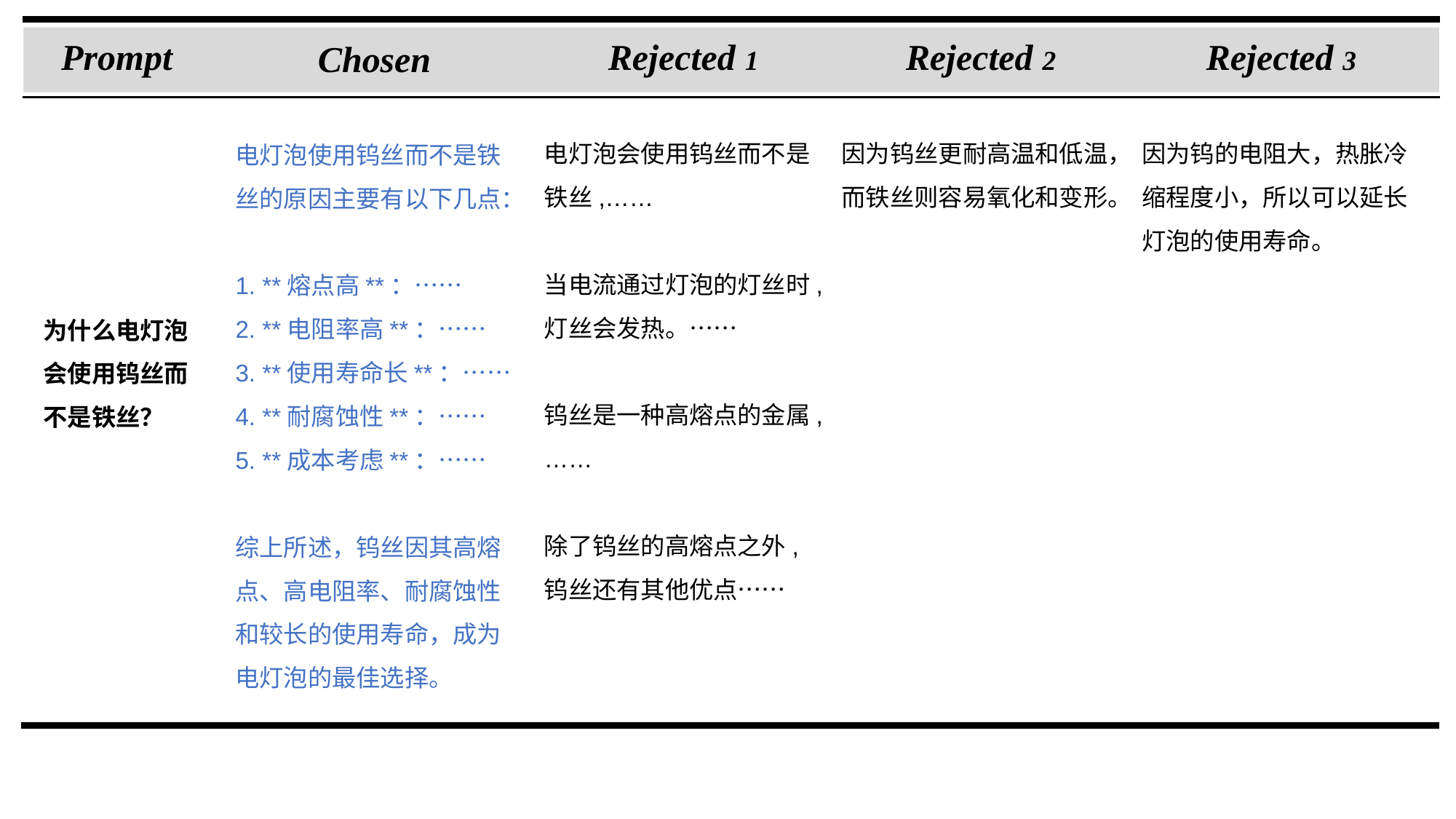

Rejected 1
Rejected 2
Rejected 3
Prompt
Chosen
因为钨丝更耐高温和低温，而铁丝则容易氧化和变形。
电灯泡会使用钨丝而不是铁丝,……

当电流通过灯泡的灯丝时,灯丝会发热。……

钨丝是一种高熔点的金属,……

除了钨丝的高熔点之外,钨丝还有其他优点……
因为钨的电阻大，热胀冷缩程度小，所以可以延长灯泡的使用寿命。
电灯泡使用钨丝而不是铁丝的原因主要有以下几点：

1. **熔点高**：……
2. **电阻率高**：……
3. **使用寿命长**：……
4. **耐腐蚀性**：……
5. **成本考虑**：……

综上所述，钨丝因其高熔点、高电阻率、耐腐蚀性和较长的使用寿命，成为电灯泡的最佳选择。
为什么电灯泡会使用钨丝而不是铁丝？